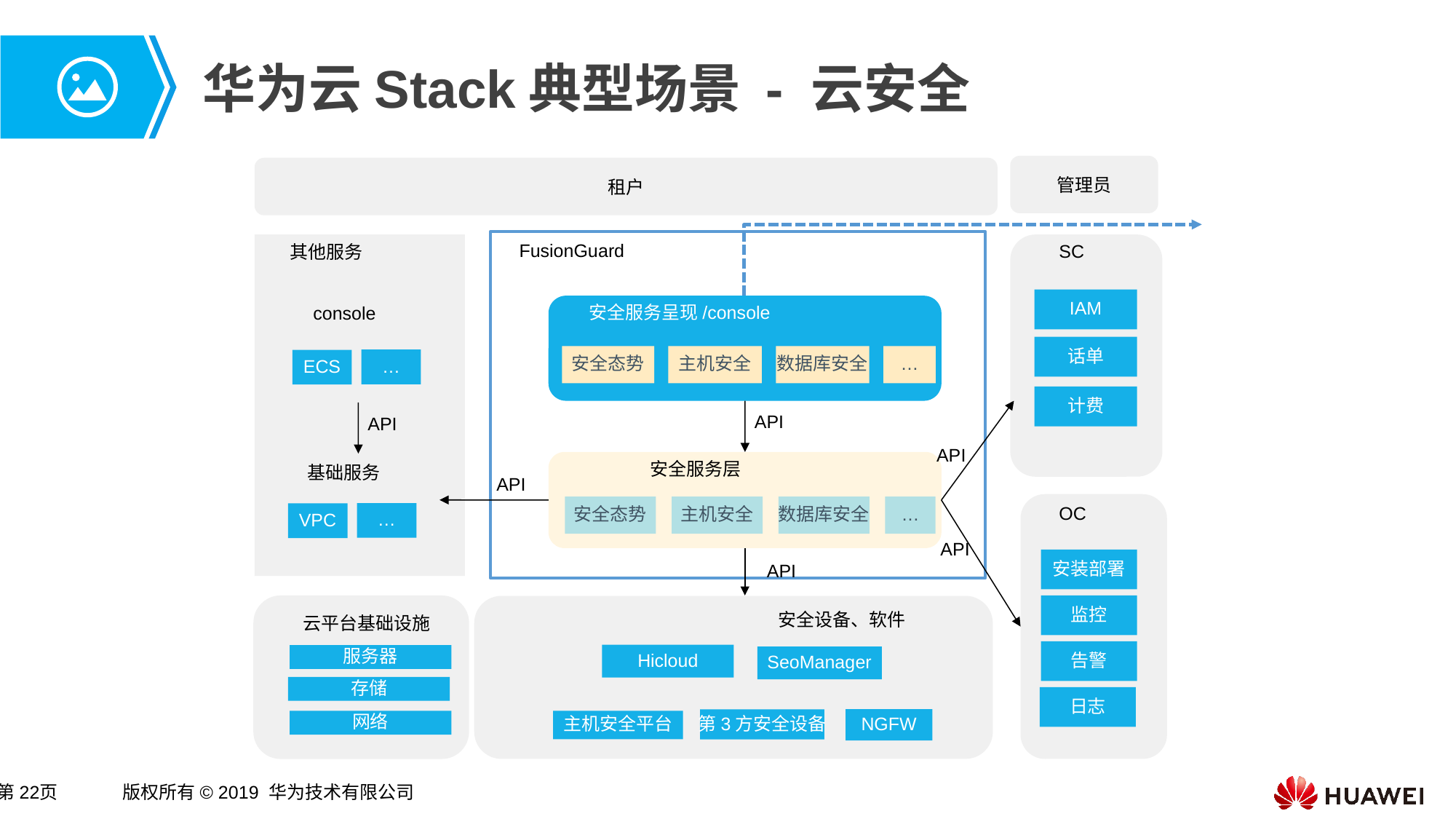

# 华为云Stack典型场景 - 云安全
管理员
租户

FusionGuard

SC
其他服务
IAM

安全服务呈现/console
console
话单
安全态势
主机安全
数据库安全
…
…
ECS
计费
API
API
API

安全服务层

基础服务
API

安全态势
主机安全
数据库安全
…
OC
…
VPC
API
安装部署
API
监控

安全设备、软件
云平台基础设施
告警
Hicloud
服务器
SeoManager
存储
日志
NGFW
第3方安全设备
网络
主机安全平台